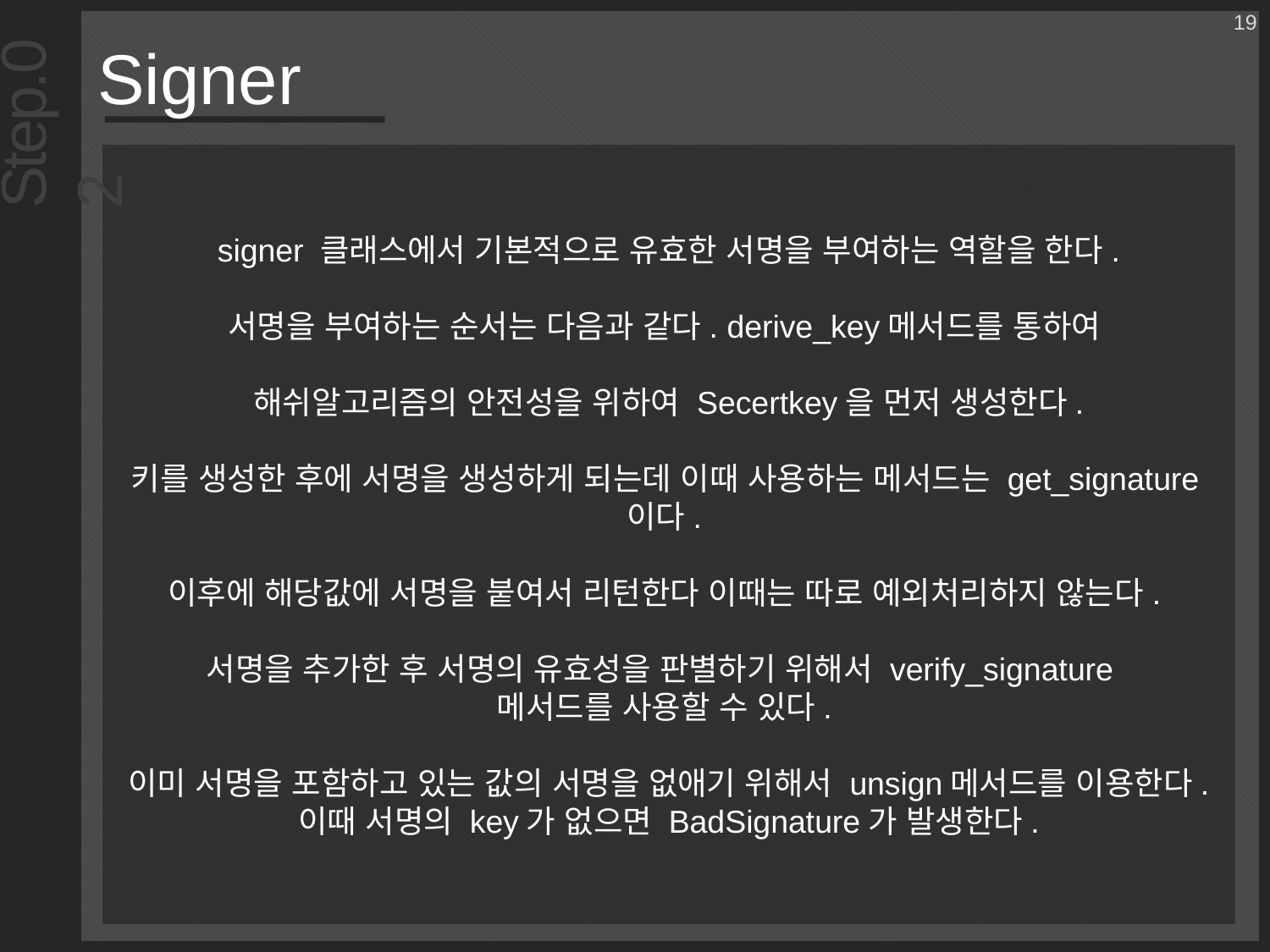

19

Signer
Step.02

signer 클래스에서 기본적으로 유효한 서명을 부여하는 역할을 한다.

서명을 부여하는 순서는 다음과 같다. derive_key메서드를 통하여

해쉬알고리즘의 안전성을 위하여 Secertkey을 먼저 생성한다.

키를 생성한 후에 서명을 생성하게 되는데 이때 사용하는 메서드는 get_signature이다.

이후에 해당값에 서명을 붙여서 리턴한다 이때는 따로 예외처리하지 않는다.

서명을 추가한 후 서명의 유효성을 판별하기 위해서 verify_signature
메서드를 사용할 수 있다.

이미 서명을 포함하고 있는 값의 서명을 없애기 위해서 unsign메서드를 이용한다. 이때 서명의 key가 없으면 BadSignature가 발생한다.